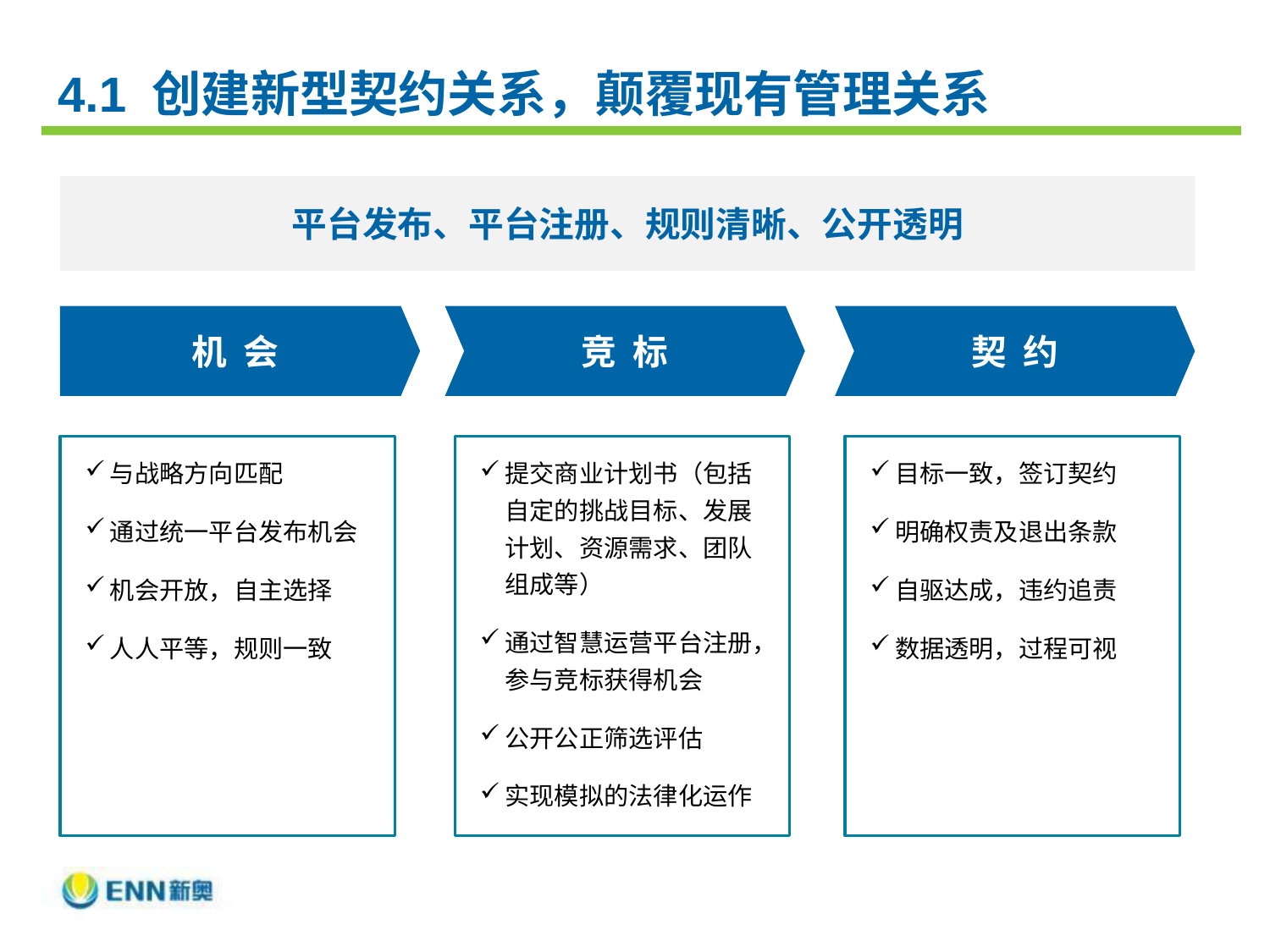

# 4.1 创建新型契约关系，颠覆现有管理关系
平台发布、平台注册、规则清晰、公开透明
机  会
竞  标
契  约
与战略方向匹配
通过统一平台发布机会
机会开放，自主选择
人人平等，规则一致
提交商业计划书（包括自定的挑战目标、发展计划、资源需求、团队组成等）
通过智慧运营平台注册，参与竞标获得机会
公开公正筛选评估
实现模拟的法律化运作
目标一致，签订契约
明确权责及退出条款
自驱达成，违约追责
数据透明，过程可视